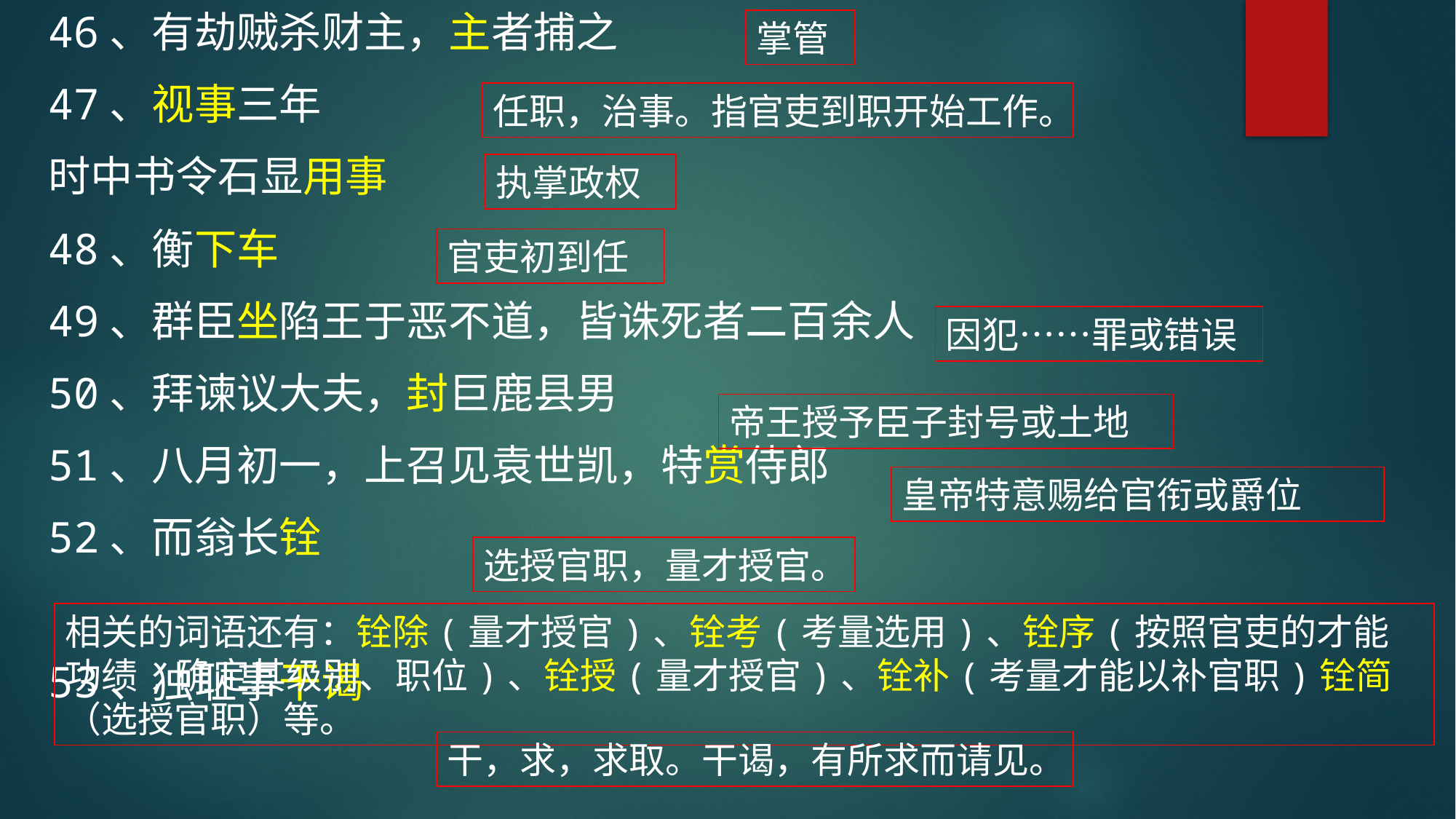

46、有劫贼杀财主，主者捕之
47、视事三年
时中书令石显用事
48、衡下车
49、群臣坐陷王于恶不道，皆诛死者二百余人
50、拜谏议大夫，封巨鹿县男
51、八月初一，上召见袁世凯，特赏侍郎
52、而翁长铨

53、独耻事干谒
掌管
任职，治事。指官吏到职开始工作。
执掌政权
官吏初到任
因犯……罪或错误
帝王授予臣子封号或土地
皇帝特意赐给官衔或爵位
选授官职，量才授官。
相关的词语还有：铨除(量才授官)、铨考(考量选用)、铨序(按照官吏的才能功绩,确定其级别、职位)、铨授(量才授官)、铨补(考量才能以补官职)铨简（选授官职）等。
干，求，求取。干谒，有所求而请见。